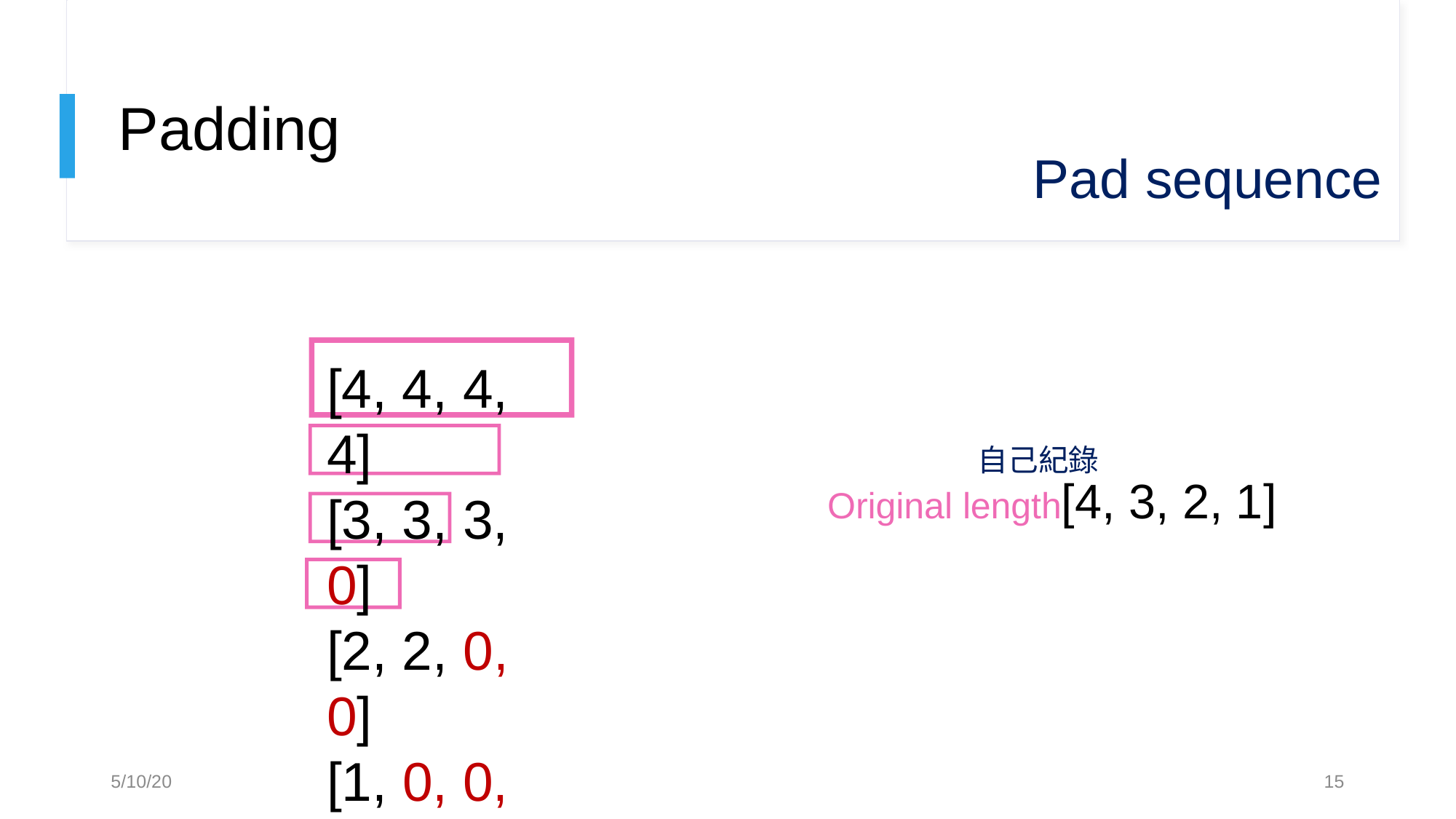

# Padding
Pad sequence

[4, 4, 4, 4]
[3, 3, 3, 0]
[2, 2, 0, 0]
[1, 0, 0, 0]

自己紀錄
Original length[4, 3, 2, 1]

5/10/20
15